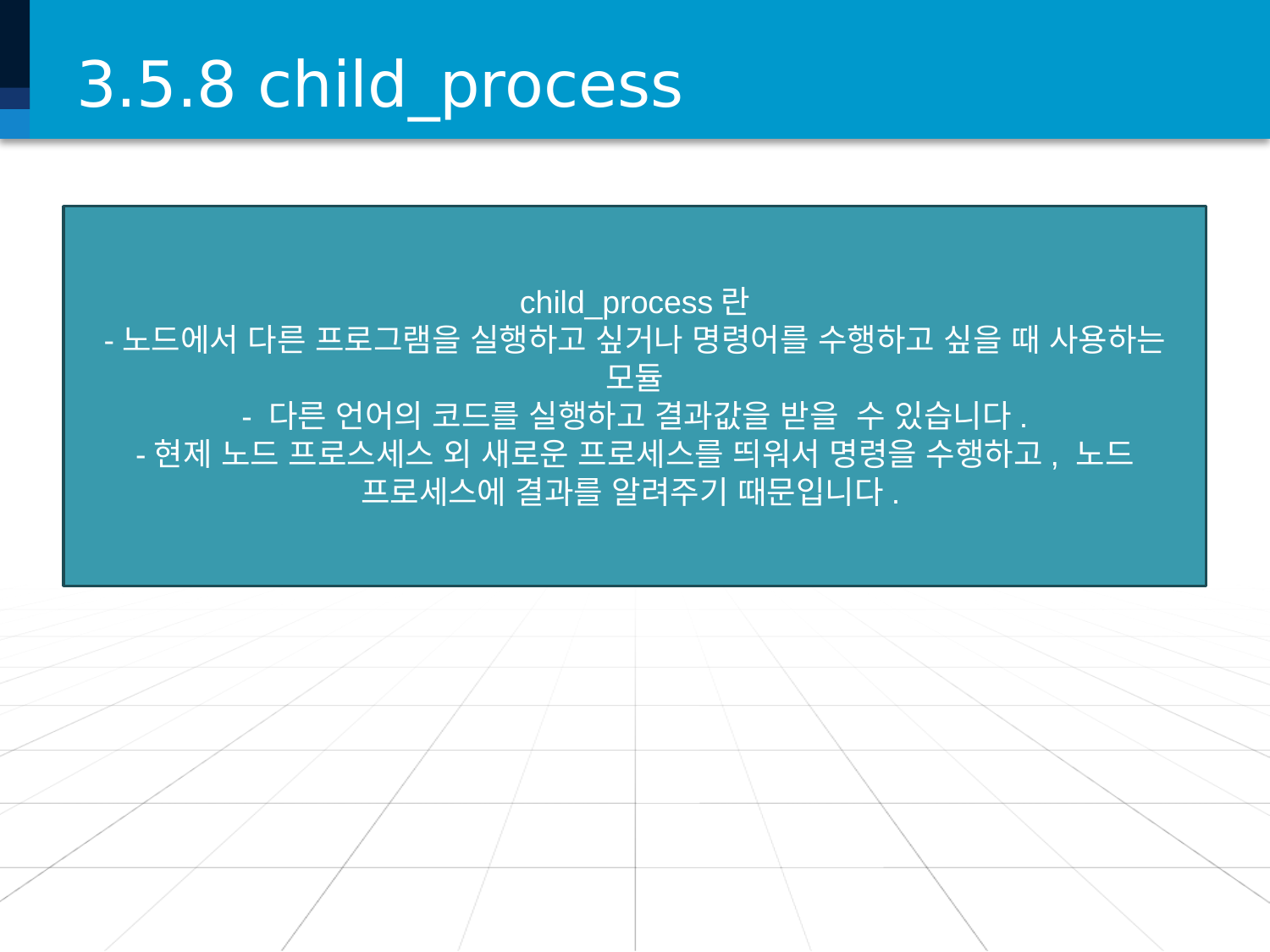

# 3.5.8 child_process
child_process란
-노드에서 다른 프로그램을 실행하고 싶거나 명령어를 수행하고 싶을 때 사용하는 모듈
- 다른 언어의 코드를 실행하고 결과값을 받을  수 있습니다.
-현제 노드 프로스세스 외 새로운 프로세스를 띄워서 명령을 수행하고, 노드 프로세스에 결과를 알려주기 때문입니다.